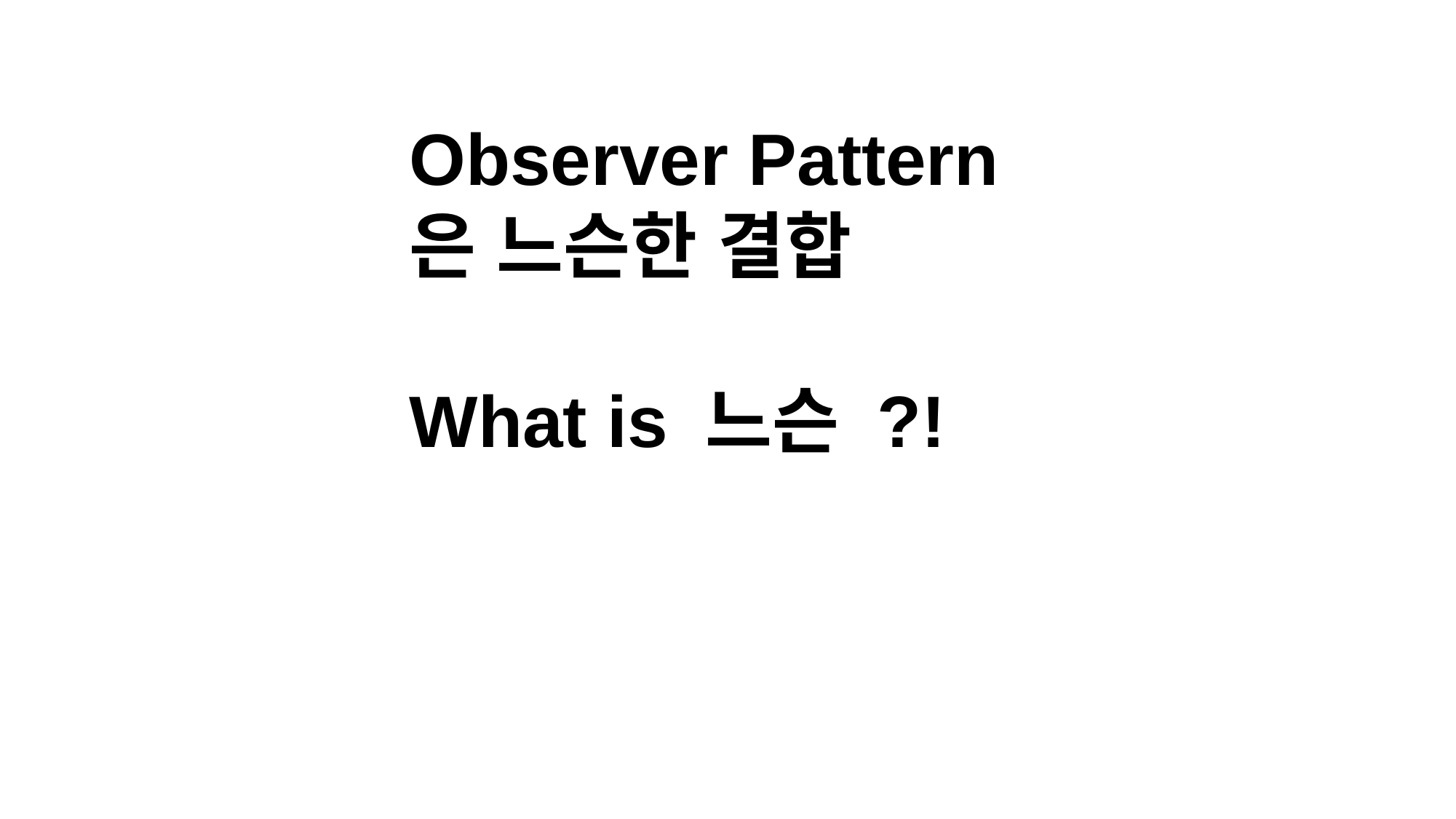

Observer Pattern
은 느슨한 결합

What is 느슨 ?!